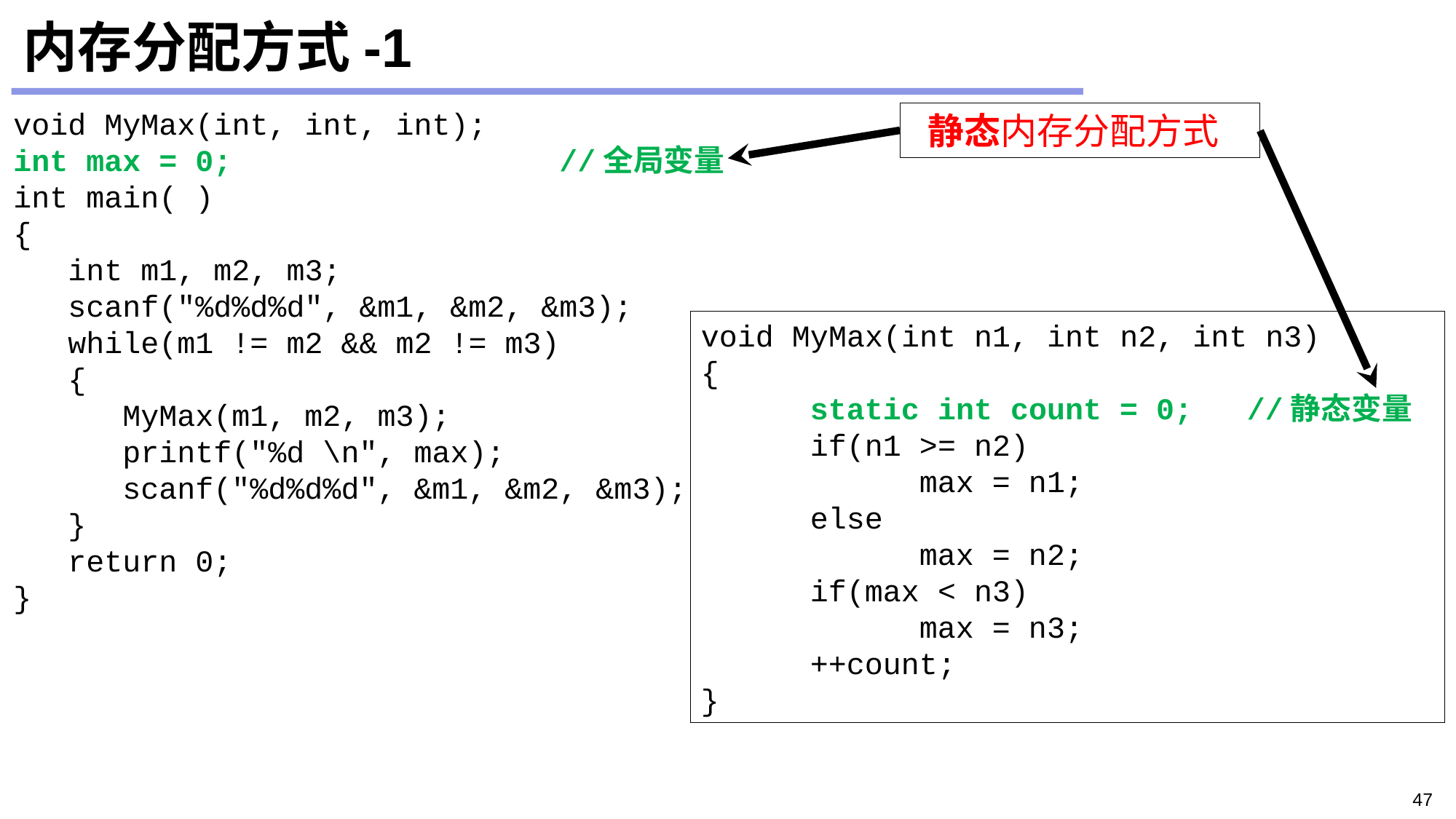

# 内存分配方式-1
void MyMax(int, int, int);
int max = 0;			//全局变量
int main( )
{
   int m1, m2, m3;
   scanf("%d%d%d", &m1, &m2, &m3);
   while(m1 != m2 && m2 != m3)
   {
	MyMax(m1, m2, m3);
	printf("%d \n", max);
	scanf("%d%d%d", &m1, &m2, &m3);
   }
   return 0;
}
 静态内存分配方式
void MyMax(int n1, int n2, int n3)
{
	static int count = 0;  	//静态变量
	if(n1 >= n2)
		max = n1;
	else
		max = n2;
	if(max < n3)
		max = n3;
	++count;
}
47